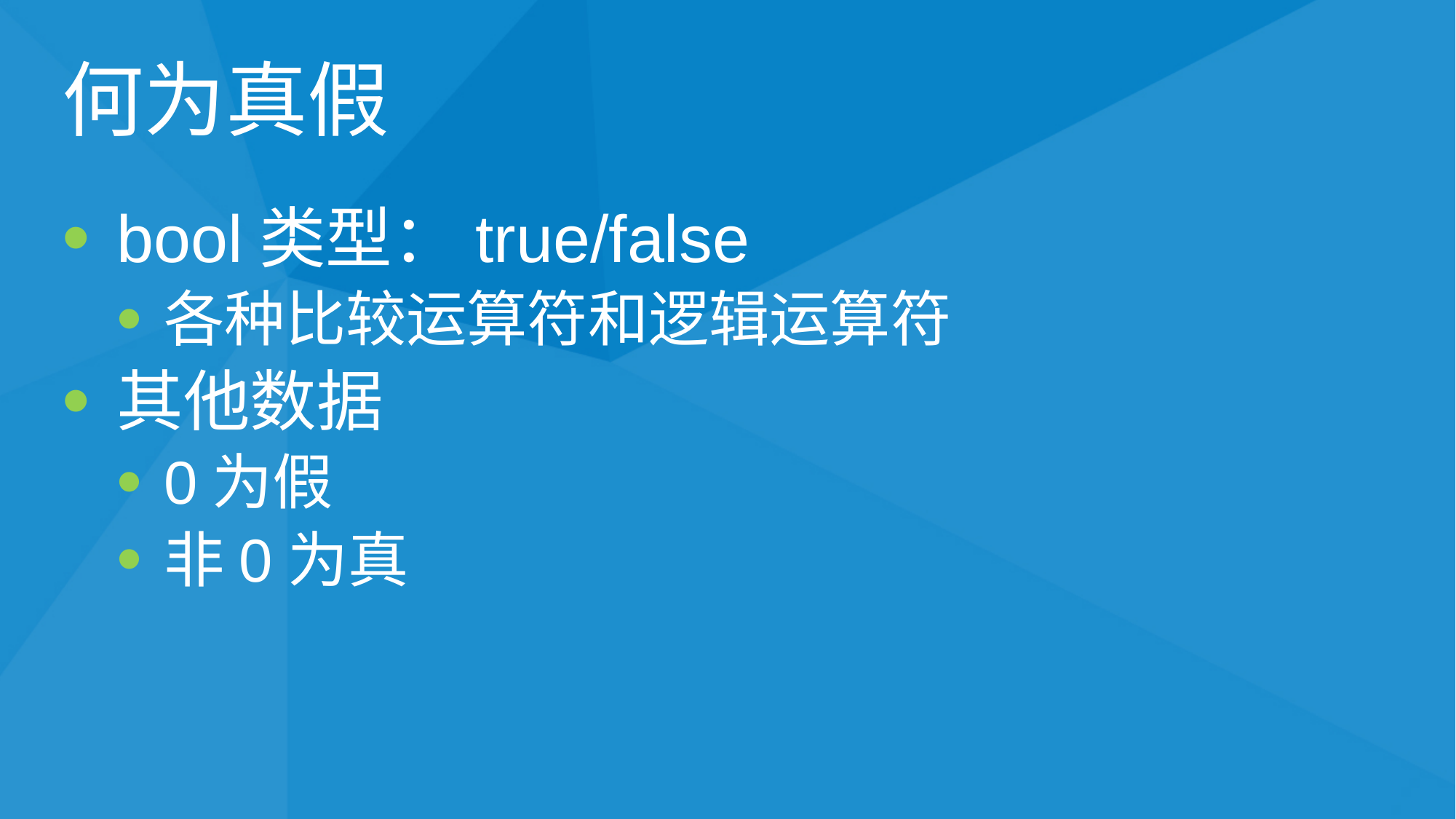

# 何为真假
bool类型：true/false
各种比较运算符和逻辑运算符
其他数据
0为假
非0为真